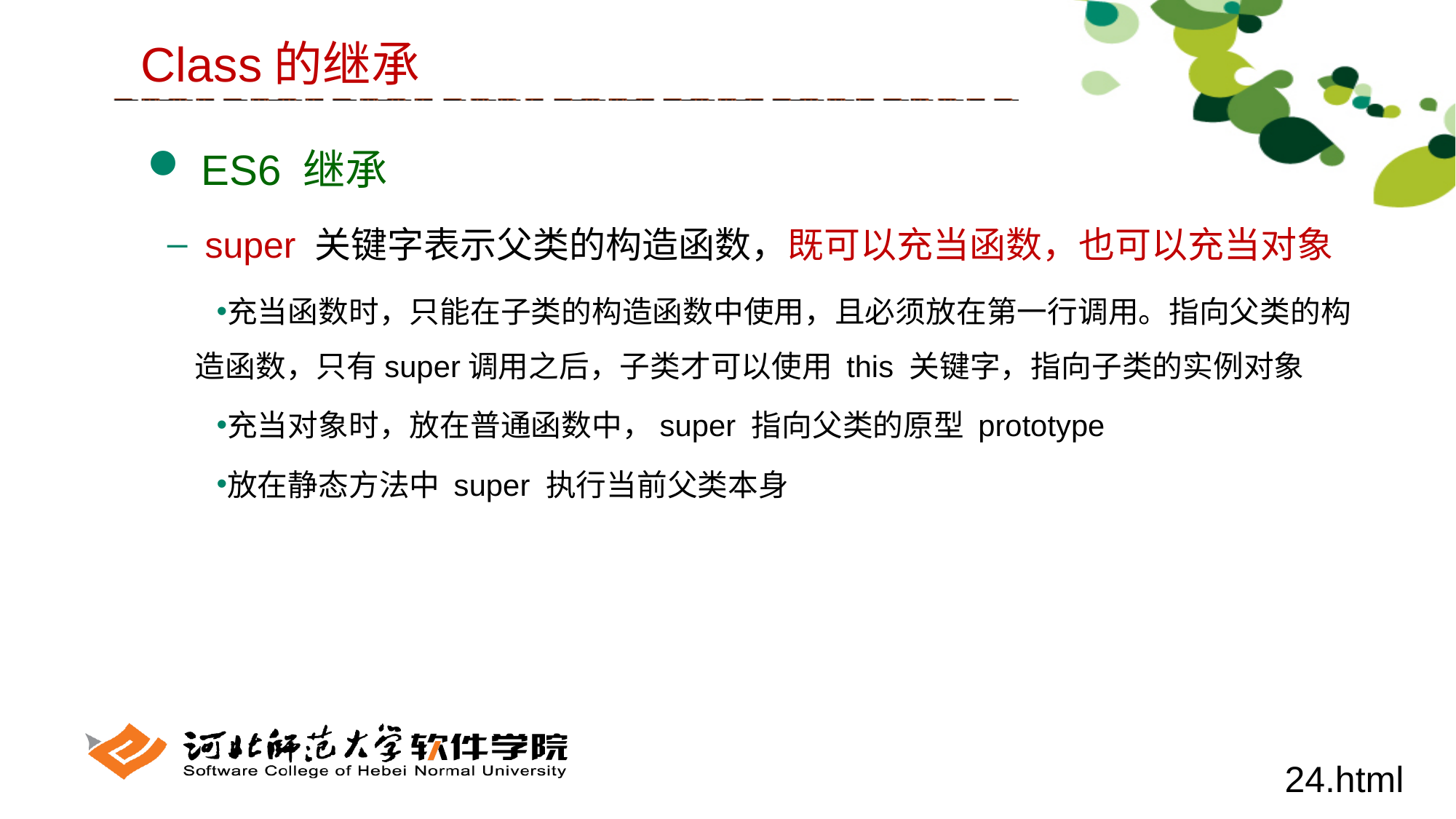

Class的继承
 ES6 继承
 super 关键字表示父类的构造函数，既可以充当函数，也可以充当对象
充当函数时，只能在子类的构造函数中使用，且必须放在第一行调用。指向父类的构造函数，只有super调用之后，子类才可以使用 this 关键字，指向子类的实例对象
充当对象时，放在普通函数中，super 指向父类的原型 prototype
放在静态方法中 super 执行当前父类本身
24.html